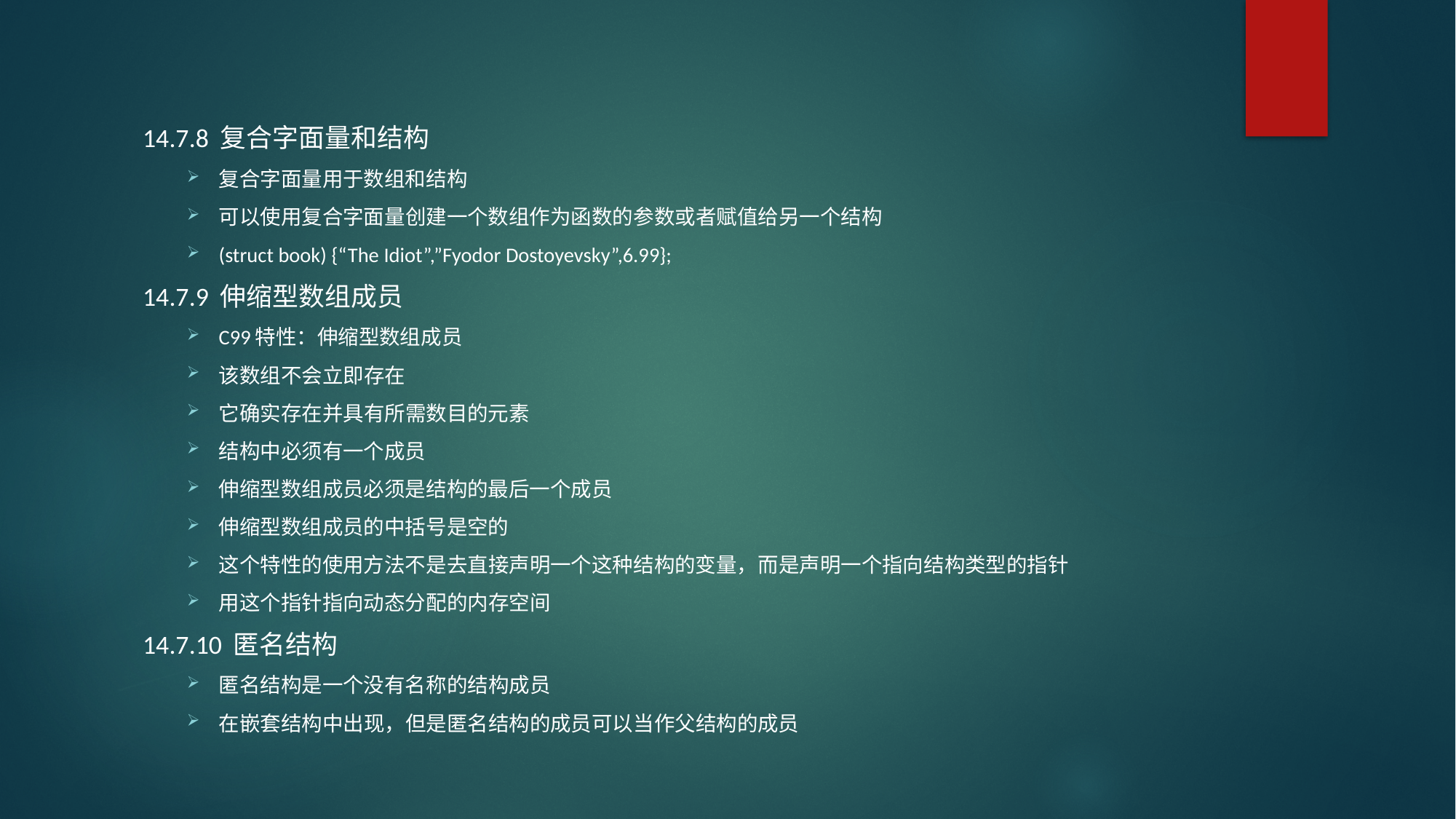

14.7.8 复合字面量和结构
复合字面量用于数组和结构
可以使用复合字面量创建一个数组作为函数的参数或者赋值给另一个结构
(struct book) {“The Idiot”,”Fyodor Dostoyevsky”,6.99};
14.7.9 伸缩型数组成员
C99特性：伸缩型数组成员
该数组不会立即存在
它确实存在并具有所需数目的元素
结构中必须有一个成员
伸缩型数组成员必须是结构的最后一个成员
伸缩型数组成员的中括号是空的
这个特性的使用方法不是去直接声明一个这种结构的变量，而是声明一个指向结构类型的指针
用这个指针指向动态分配的内存空间
14.7.10 匿名结构
匿名结构是一个没有名称的结构成员
在嵌套结构中出现，但是匿名结构的成员可以当作父结构的成员